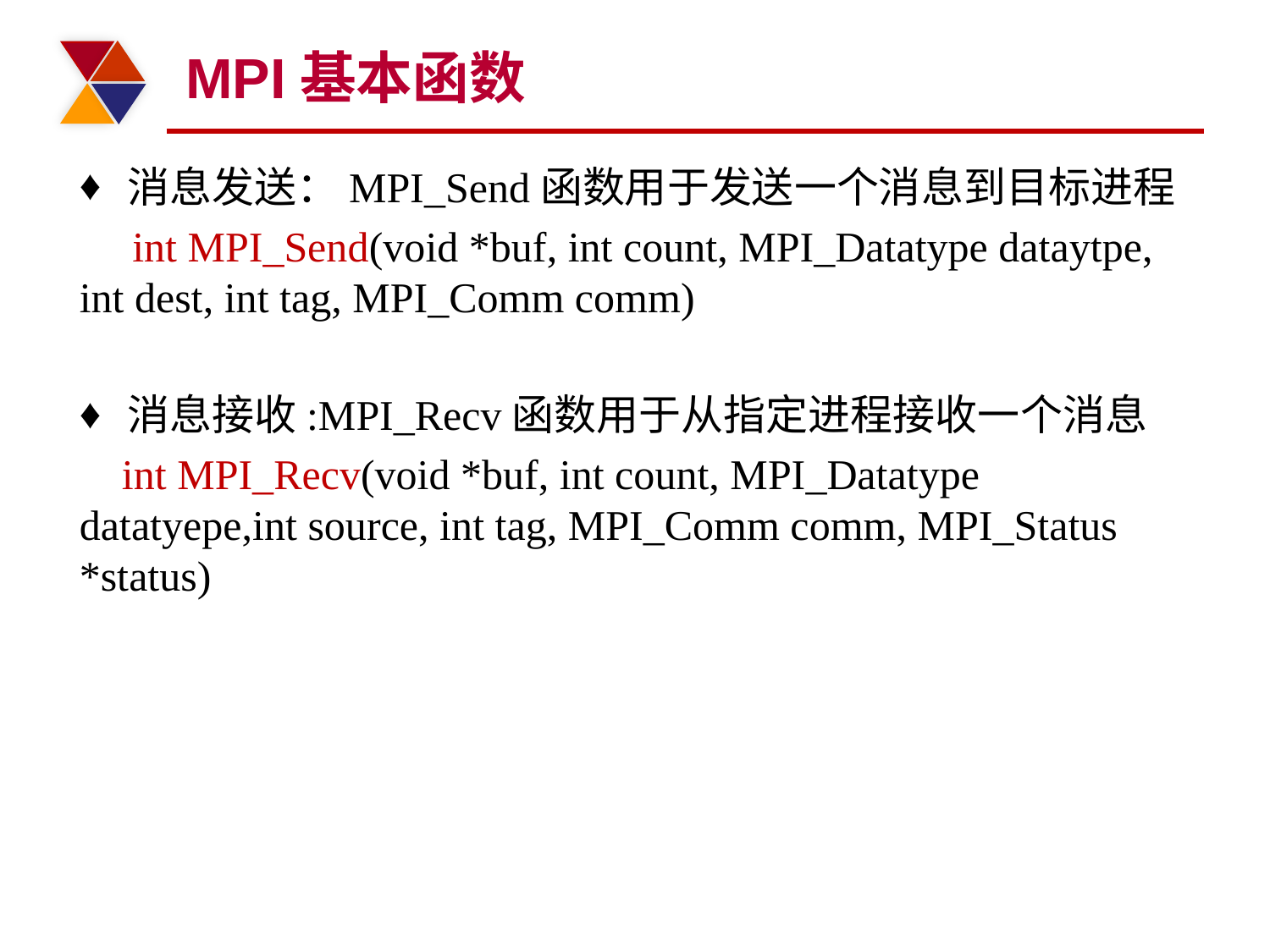

# MPI基本函数
消息发送：MPI_Send函数用于发送一个消息到目标进程
     int MPI_Send(void *buf, int count, MPI_Datatype dataytpe, int dest, int tag, MPI_Comm comm)

消息接收:MPI_Recv函数用于从指定进程接收一个消息
    int MPI_Recv(void *buf, int count, MPI_Datatype datatyepe,int source, int tag, MPI_Comm comm, MPI_Status *status)